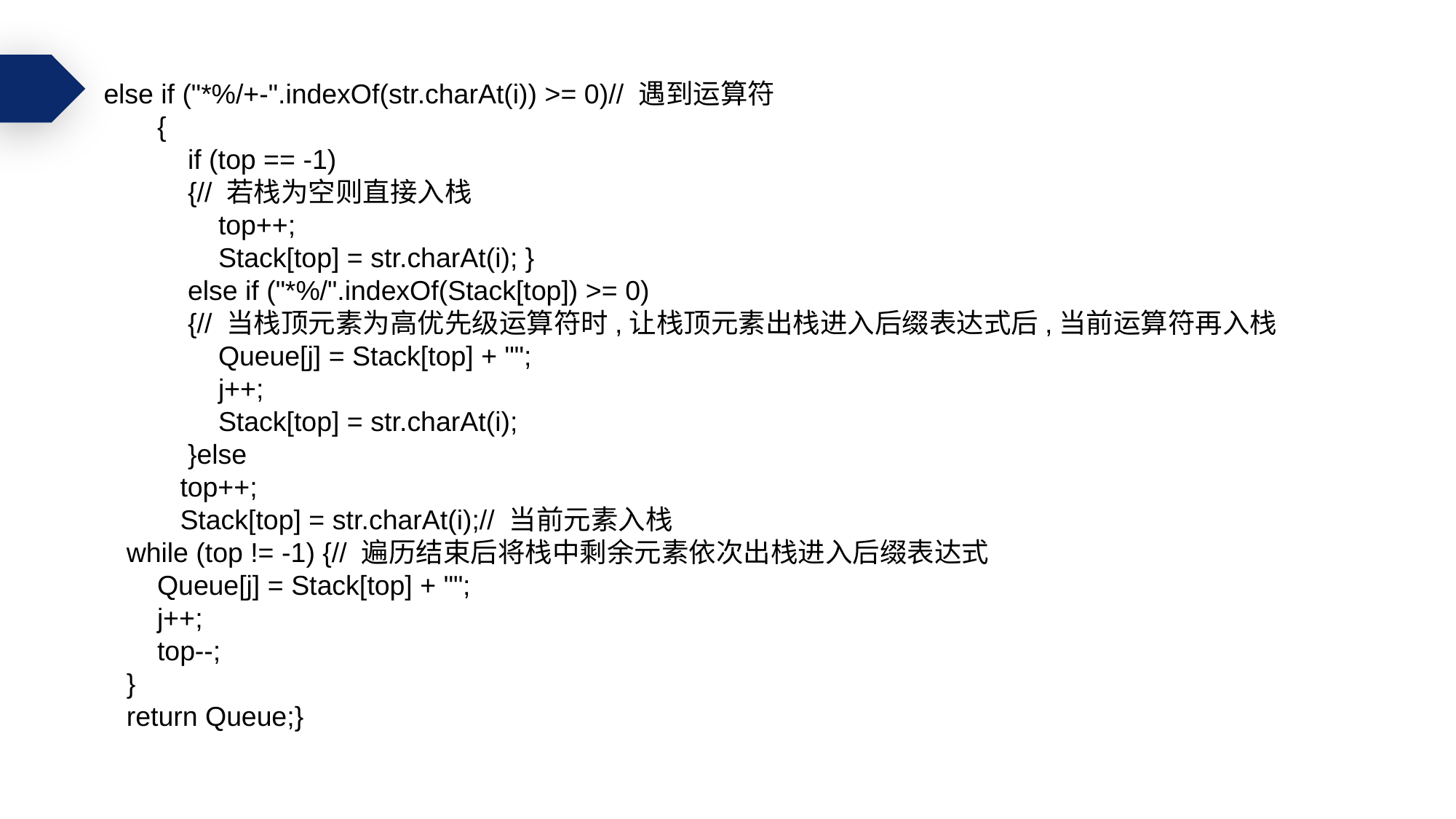

else if ("*%/+-".indexOf(str.charAt(i)) >= 0)// 遇到运算符
        {
            if (top == -1)
            {// 若栈为空则直接入栈
                top++;
                Stack[top] = str.charAt(i); }
            else if ("*%/".indexOf(Stack[top]) >= 0)
            {// 当栈顶元素为高优先级运算符时,让栈顶元素出栈进入后缀表达式后,当前运算符再入栈
                Queue[j] = Stack[top] + "";
                j++;
                Stack[top] = str.charAt(i);
            }else
           top++;
           Stack[top] = str.charAt(i);// 当前元素入栈
    while (top != -1) {// 遍历结束后将栈中剩余元素依次出栈进入后缀表达式
        Queue[j] = Stack[top] + "";
        j++;
        top--;
    }
    return Queue;}